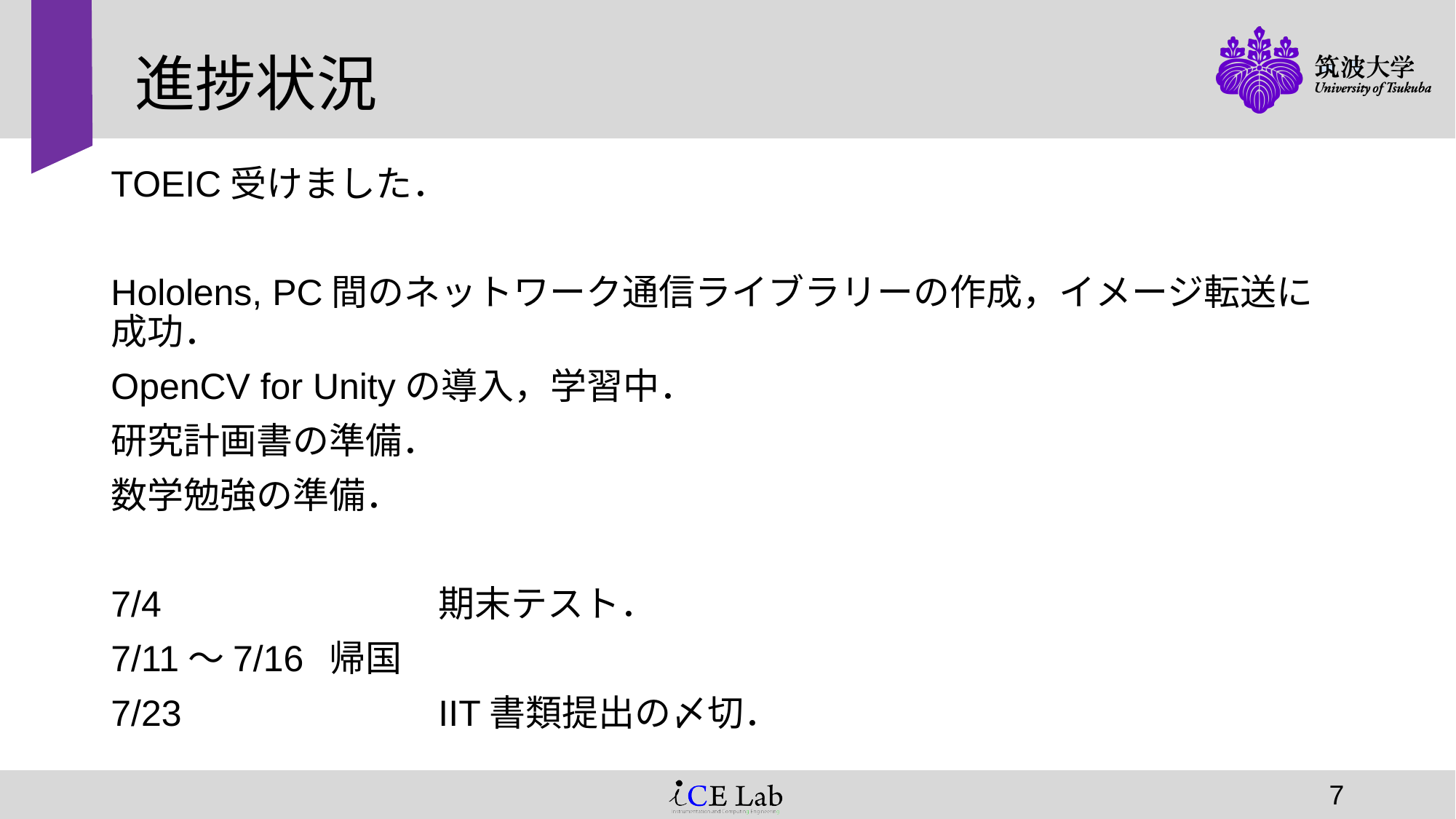

# 進捗状況
TOEIC受けました．

Hololens, PC間のネットワーク通信ライブラリーの作成，イメージ転送に成功．
OpenCV for Unityの導入，学習中．
研究計画書の準備．
数学勉強の準備．

7/4			期末テスト．
7/11～7/16	帰国
7/23			IIT書類提出の〆切．

7